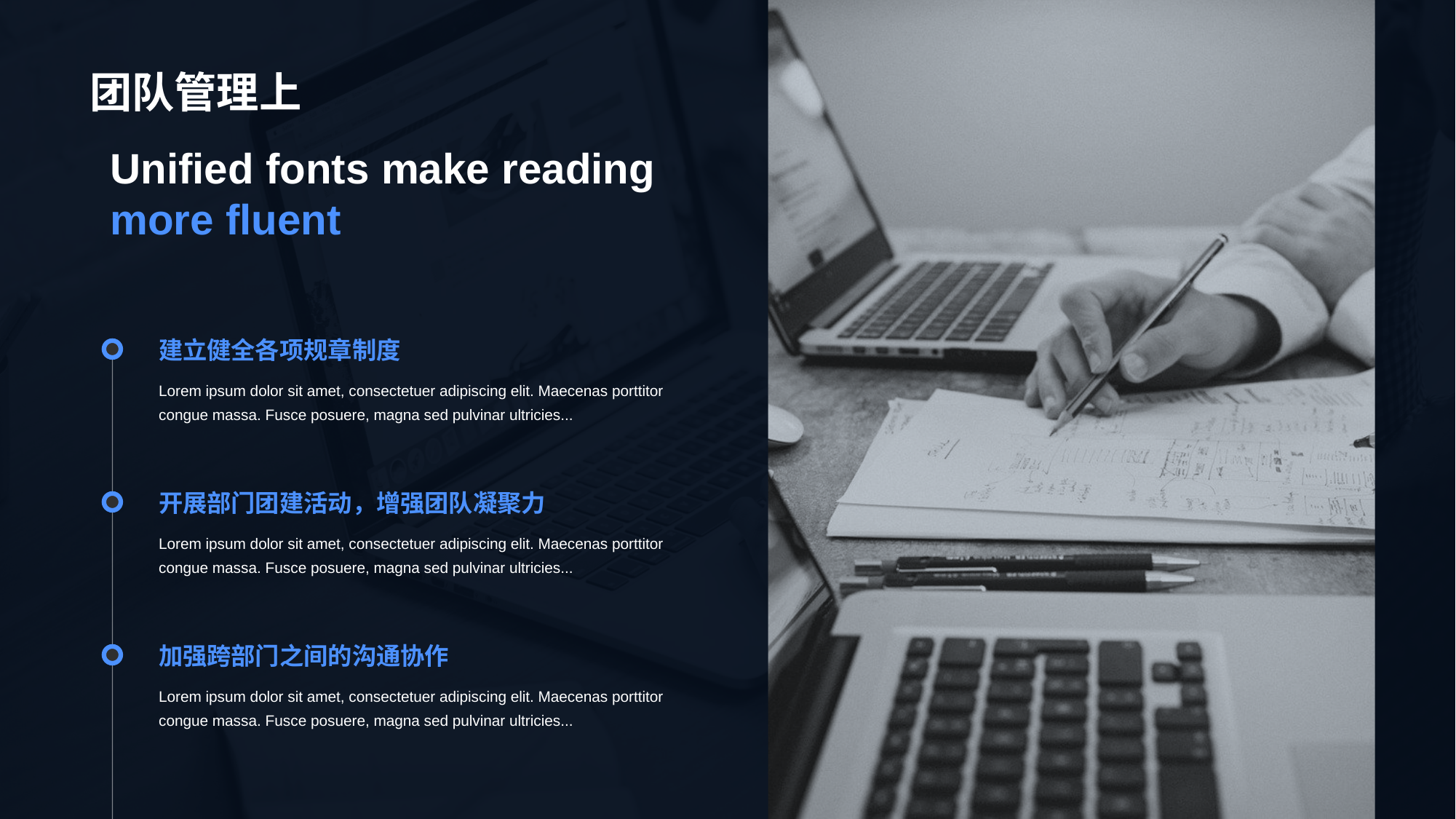

# 团队管理上

Unified fonts make reading more fluent
建立健全各项规章制度
Lorem ipsum dolor sit amet, consectetuer adipiscing elit. Maecenas porttitor congue massa. Fusce posuere, magna sed pulvinar ultricies...

开展部门团建活动，增强团队凝聚力
Lorem ipsum dolor sit amet, consectetuer adipiscing elit. Maecenas porttitor congue massa. Fusce posuere, magna sed pulvinar ultricies...

加强跨部门之间的沟通协作
Lorem ipsum dolor sit amet, consectetuer adipiscing elit. Maecenas porttitor congue massa. Fusce posuere, magna sed pulvinar ultricies...

18